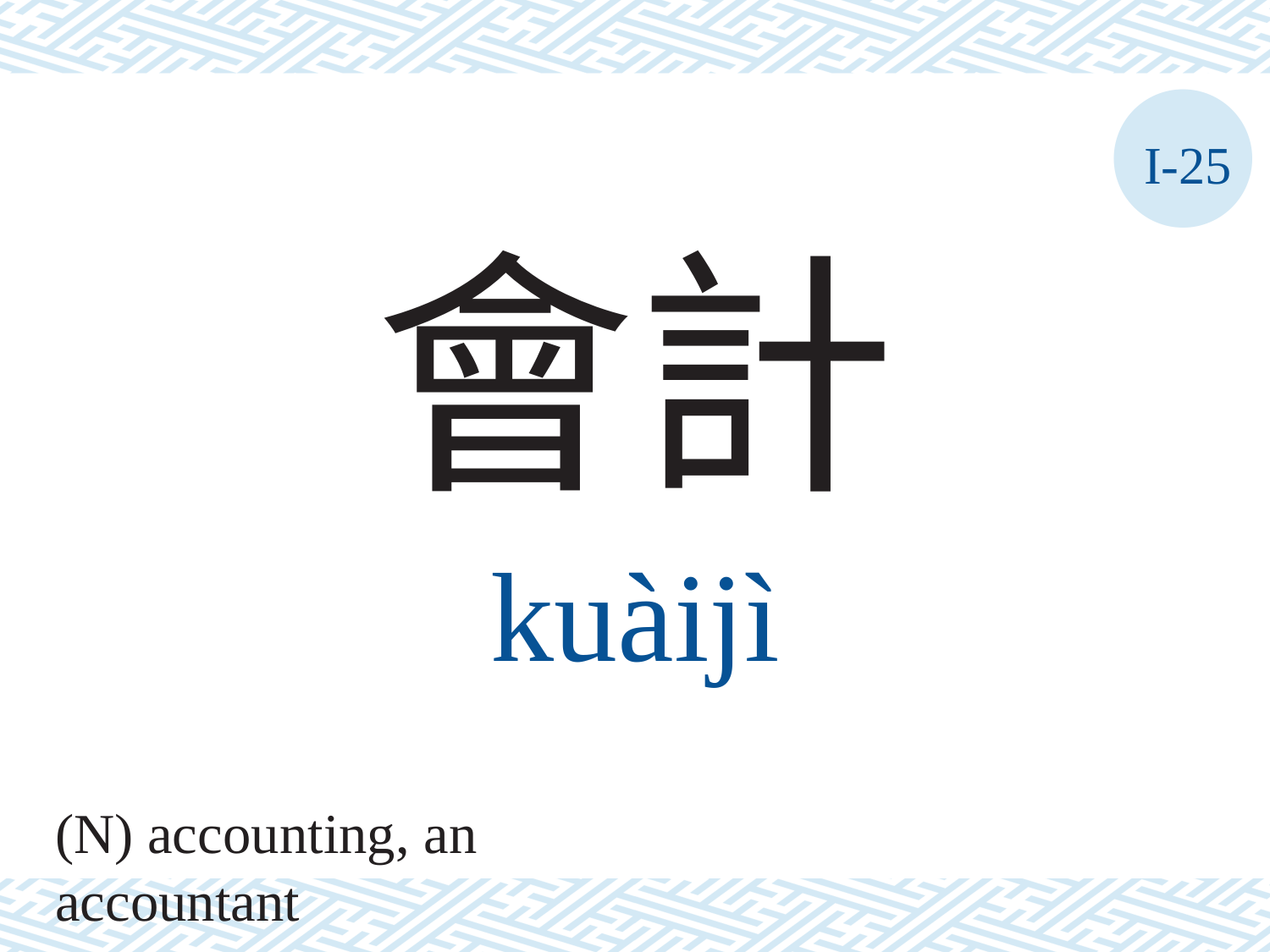

I-25
會計
kuàijì
(N) accounting, an accountant